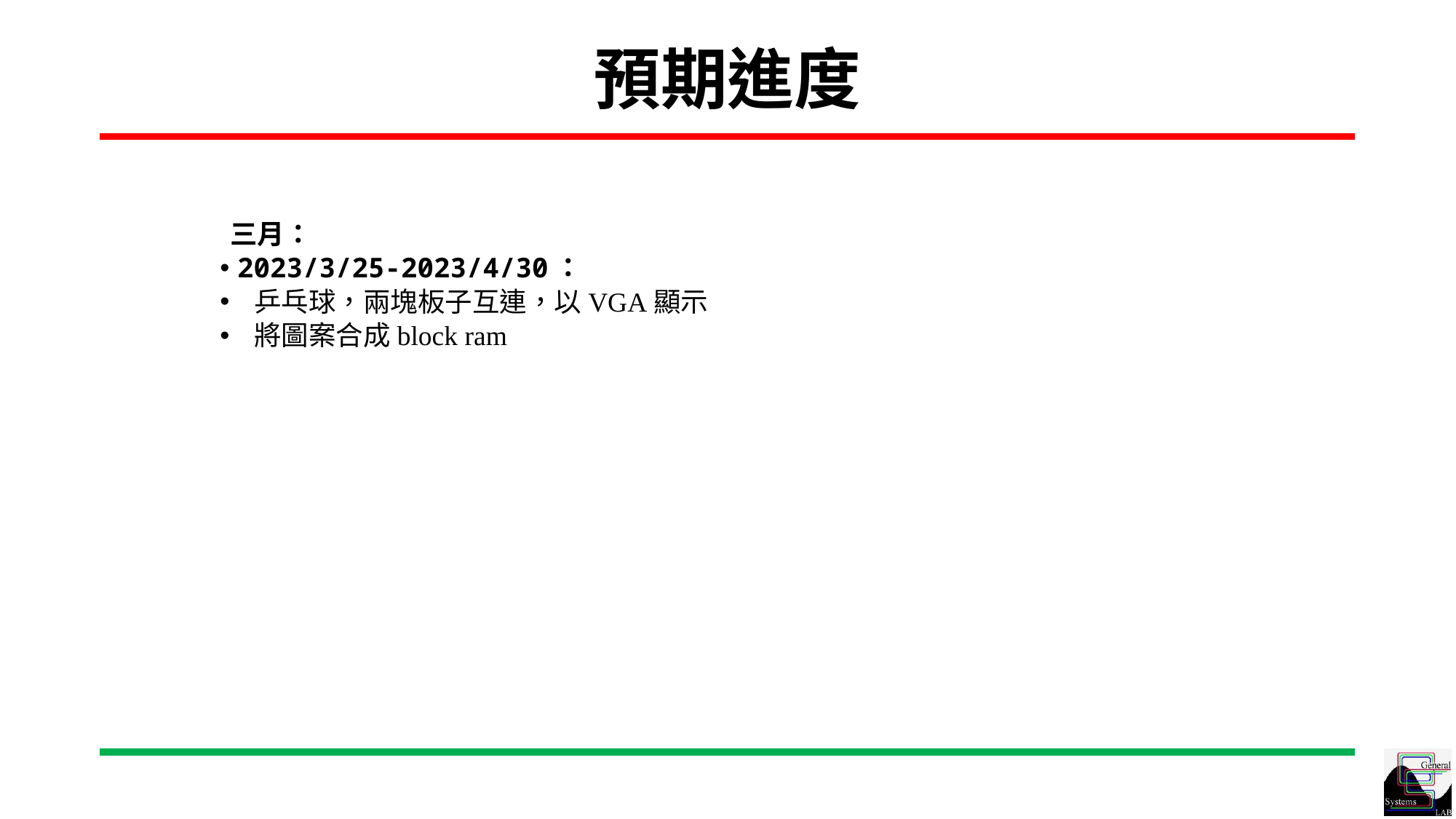

# 預期進度

三月：
2023/3/25-2023/4/30：
乒乓球，兩塊板子互連，以VGA顯示
將圖案合成block ram